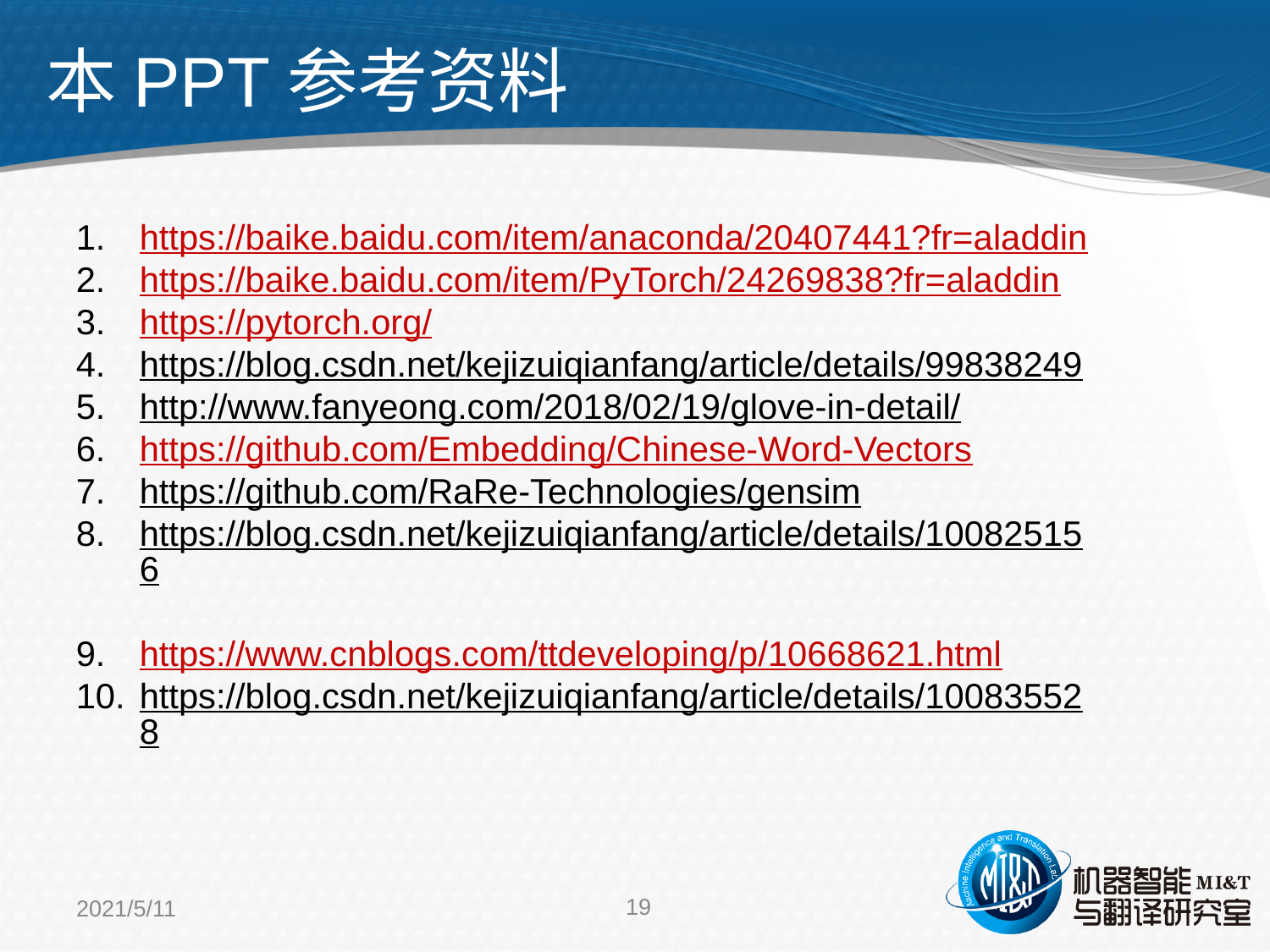

本PPT参考资料
https://baike.baidu.com/item/anaconda/20407441?fr=aladdin
https://baike.baidu.com/item/PyTorch/24269838?fr=aladdin
https://pytorch.org/
https://blog.csdn.net/kejizuiqianfang/article/details/99838249
http://www.fanyeong.com/2018/02/19/glove-in-detail/
https://github.com/Embedding/Chinese-Word-Vectors
https://github.com/RaRe-Technologies/gensim
https://blog.csdn.net/kejizuiqianfang/article/details/100825156
https://www.cnblogs.com/ttdeveloping/p/10668621.html
https://blog.csdn.net/kejizuiqianfang/article/details/100835528
19
2021/5/11